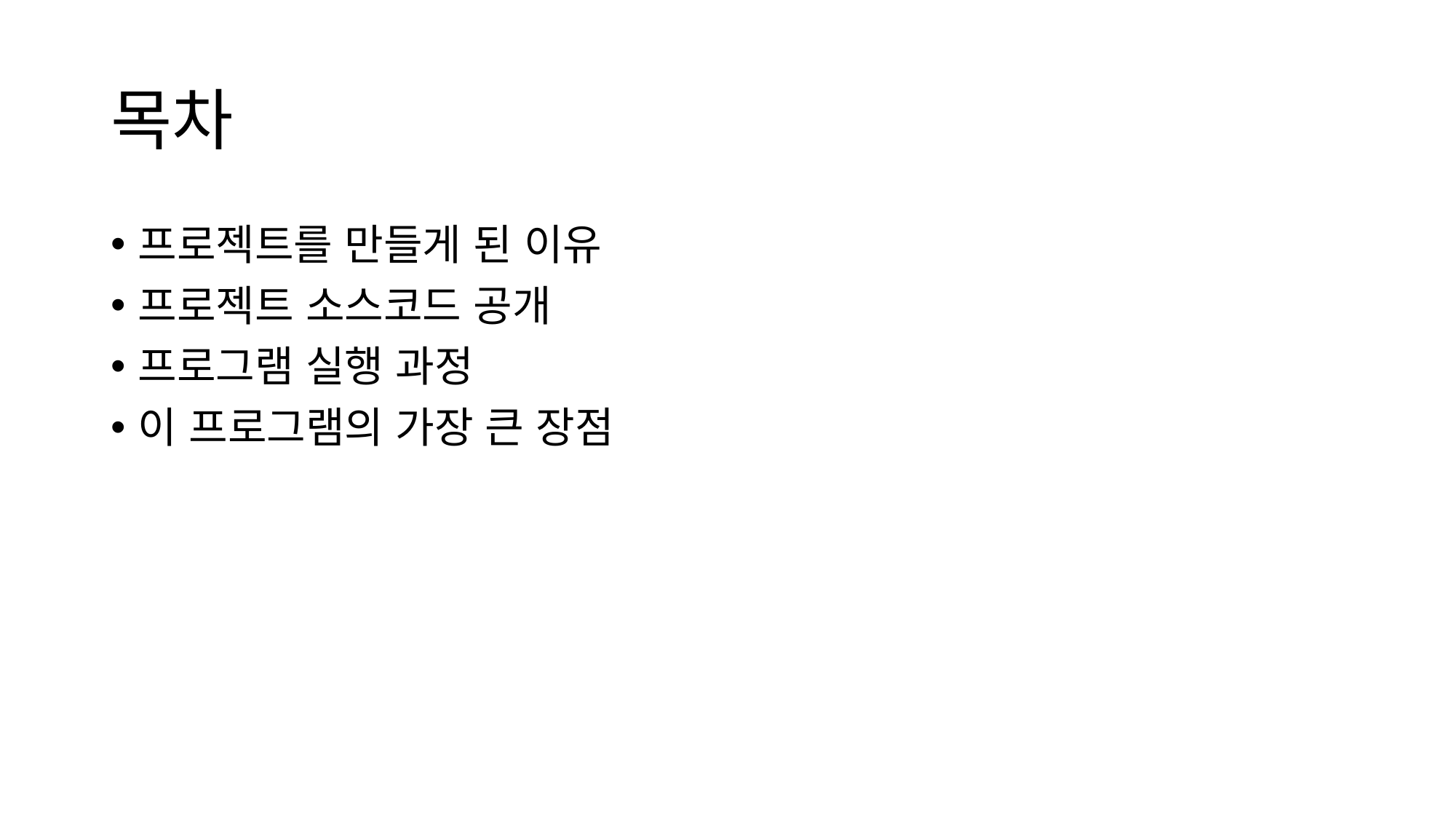

# 목차
프로젝트를 만들게 된 이유
프로젝트 소스코드 공개
프로그램 실행 과정
이 프로그램의 가장 큰 장점